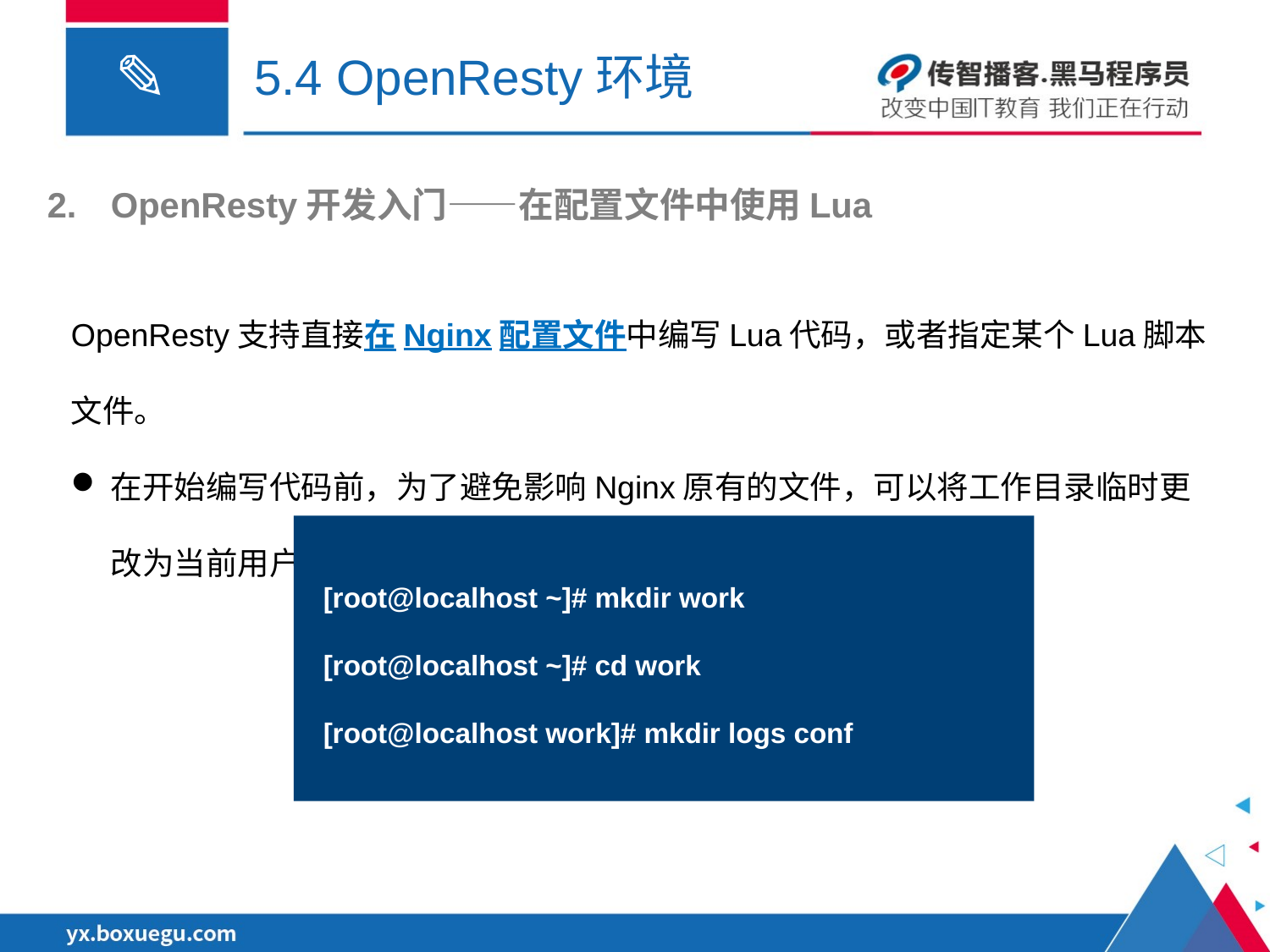

# 5.4 OpenResty环境
OpenResty开发入门——在配置文件中使用Lua
OpenResty支持直接在Nginx配置文件中编写Lua代码，或者指定某个Lua脚本文件。
在开始编写代码前，为了避免影响Nginx原有的文件，可以将工作目录临时更改为当前用户家目录。

[root@localhost ~]# mkdir work
[root@localhost ~]# cd work
[root@localhost work]# mkdir logs conf